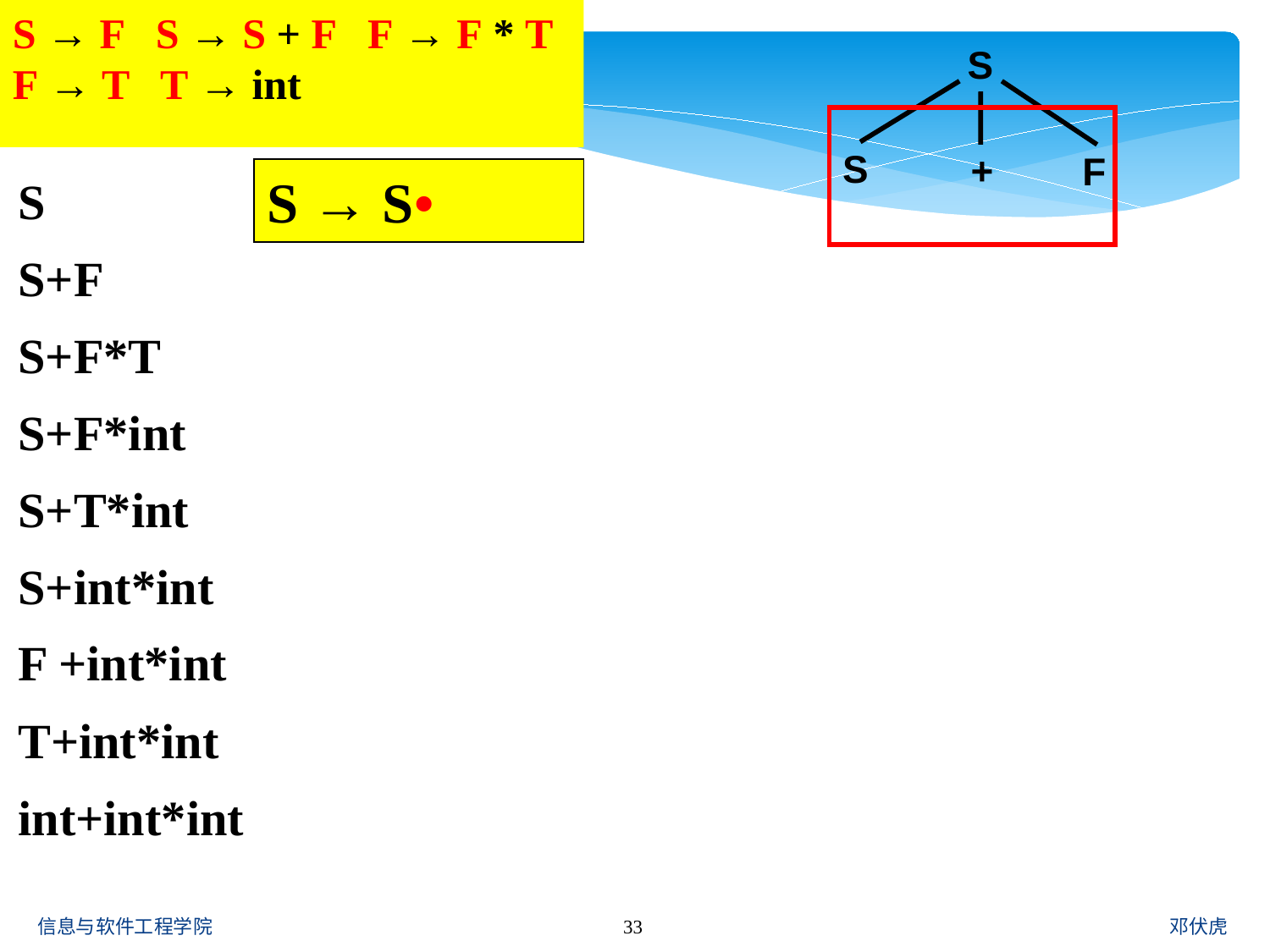

S → F   S → S + F   F → F * T
F → T   T → int
S

S
+
F
S
S+F
S+F*T
S+F*int
S+T*int
S+int*int
F +int*int
T+int*int
int+int*int
S → S+F•
S → S•
信息与软件工程学院
33
邓伏虎